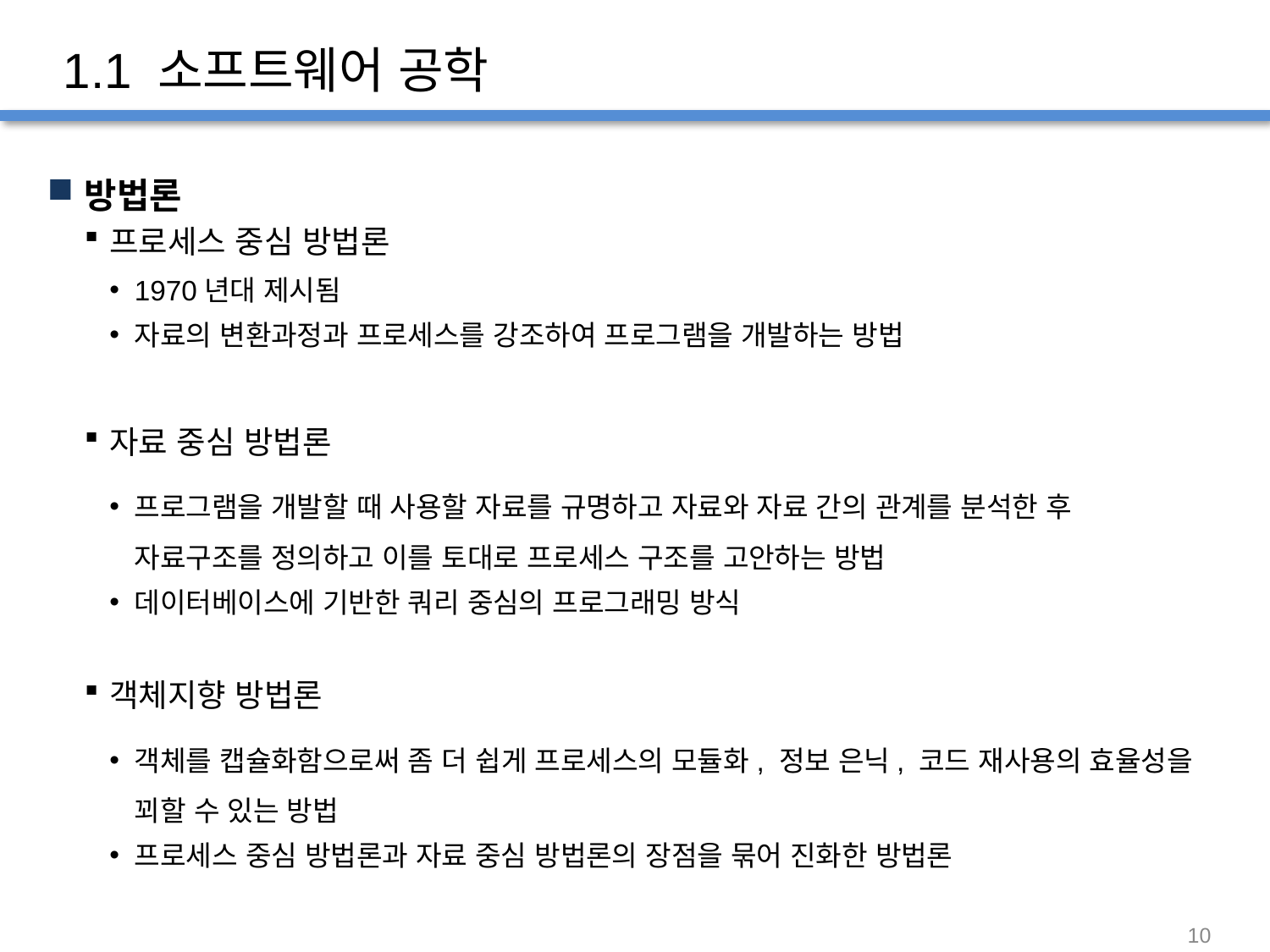

1.1 소프트웨어 공학
방법론
프로세스 중심 방법론
1970년대 제시됨
자료의 변환과정과 프로세스를 강조하여 프로그램을 개발하는 방법

자료 중심 방법론
프로그램을 개발할 때 사용할 자료를 규명하고 자료와 자료 간의 관계를 분석한 후
자료구조를 정의하고 이를 토대로 프로세스 구조를 고안하는 방법
데이터베이스에 기반한 쿼리 중심의 프로그래밍 방식

객체지향 방법론
객체를 캡슐화함으로써 좀 더 쉽게 프로세스의 모듈화, 정보 은닉, 코드 재사용의 효율성을 꾀할 수 있는 방법
프로세스 중심 방법론과 자료 중심 방법론의 장점을 묶어 진화한 방법론

10